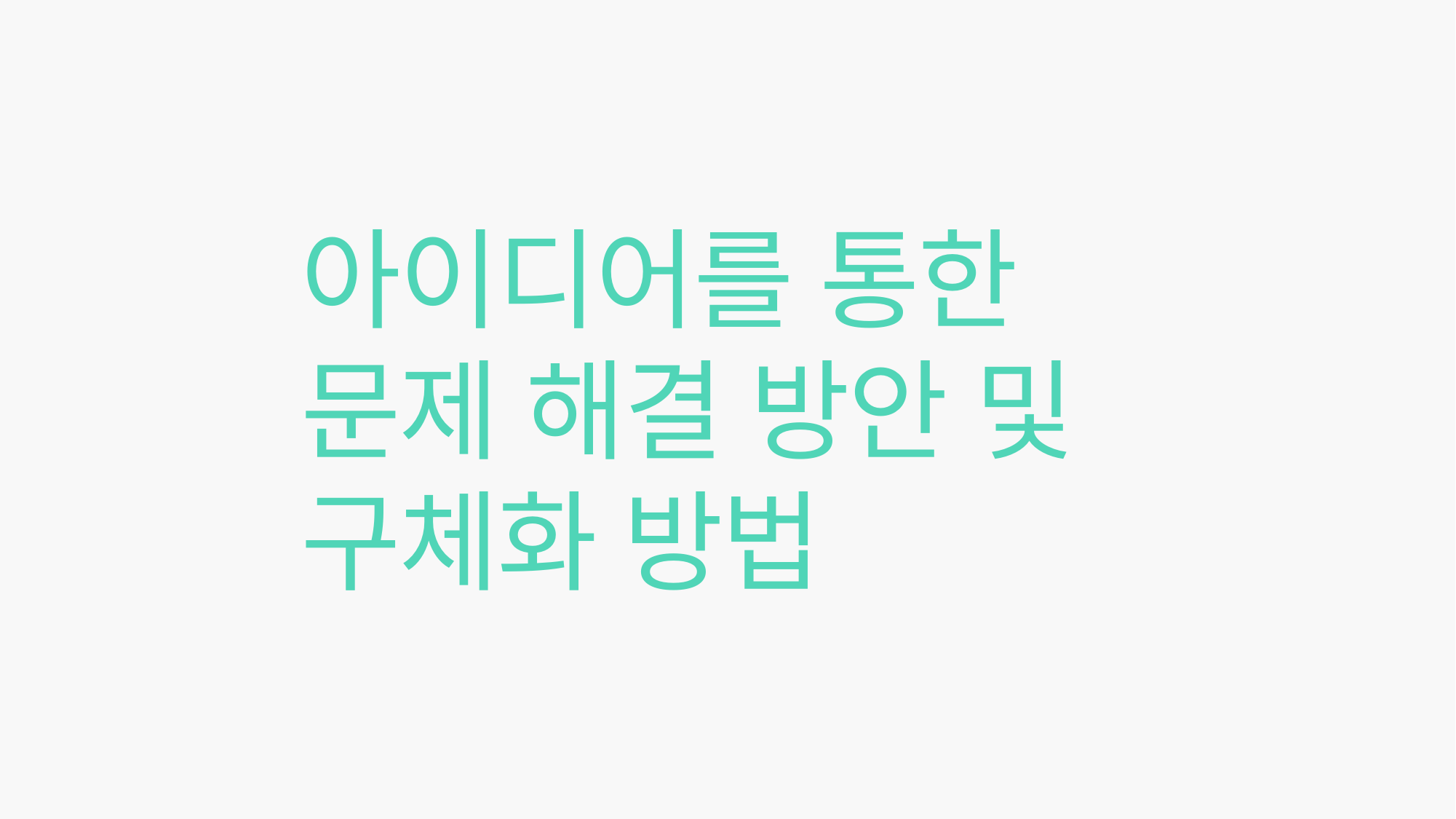

아이디어를 통한
문제 해결 방안 및
구체화 방법